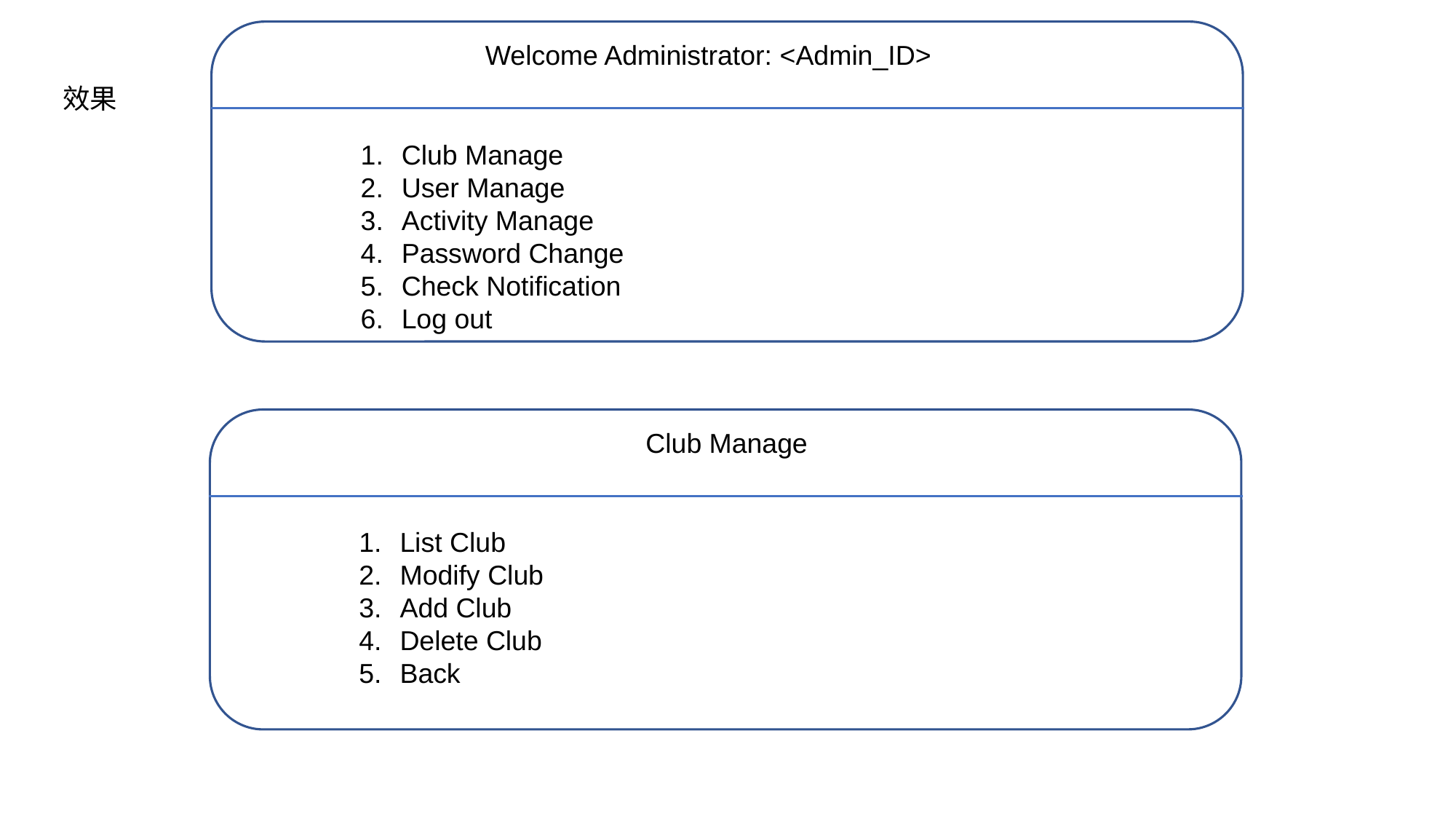

Welcome Administrator: <Admin_ID>
Club Manage
User Manage
Activity Manage
Password Change
Check Notification
Log out

效果

Club Manage
List Club
Modify Club
Add Club
Delete Club
Back